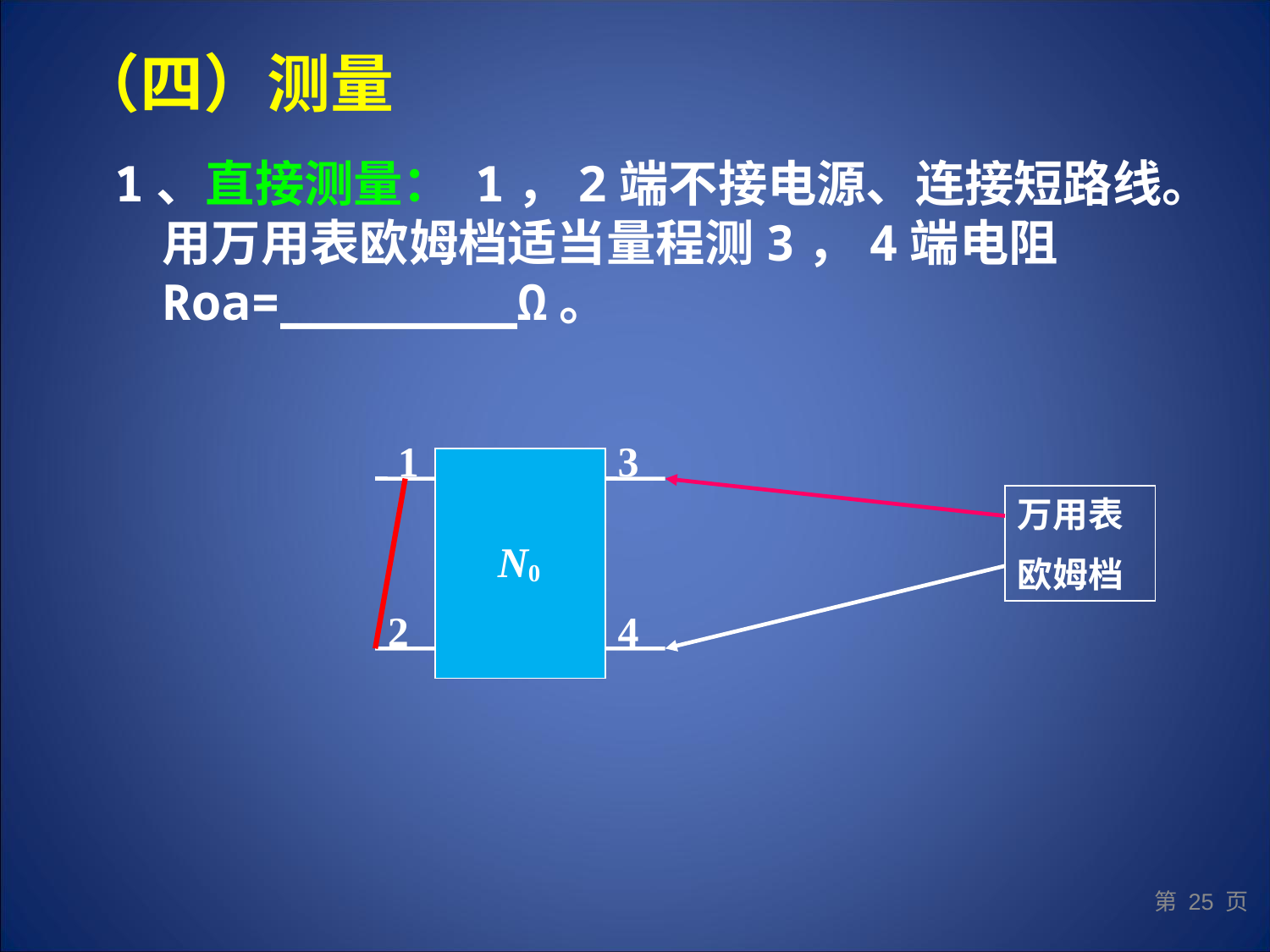

# （四）测量
1、直接测量： 1，2端不接电源、连接短路线。用万用表欧姆档适当量程测3，4端电阻 Roa=________Ω。
1
3

N0
2
4

万用表
欧姆档

第 25 页